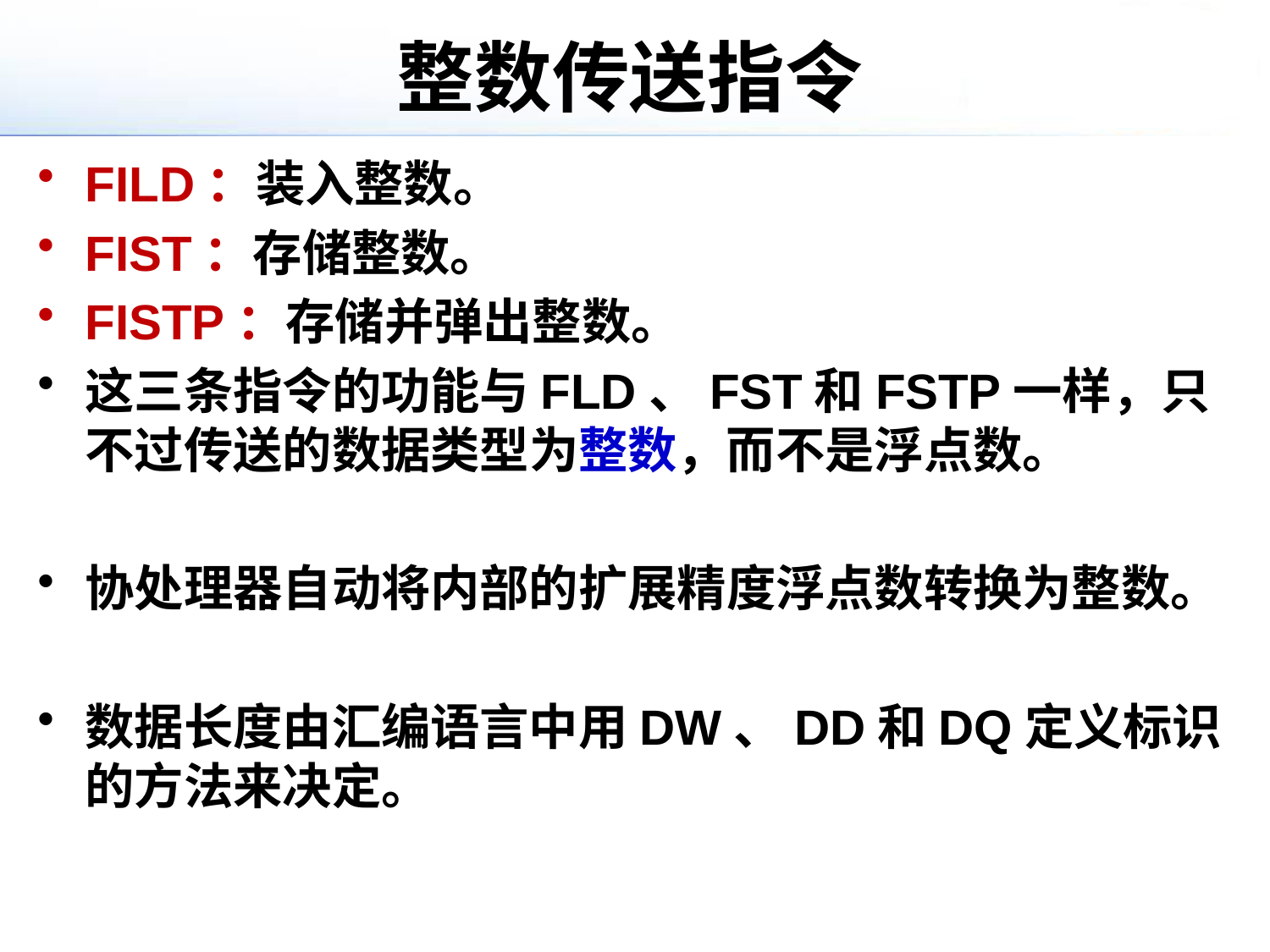

# 整数传送指令
FILD：装入整数。
FIST：存储整数。
FISTP：存储并弹出整数。
这三条指令的功能与FLD、FST和FSTP一样，只不过传送的数据类型为整数，而不是浮点数。

协处理器自动将内部的扩展精度浮点数转换为整数。

数据长度由汇编语言中用DW、DD和DQ定义标识的方法来决定。